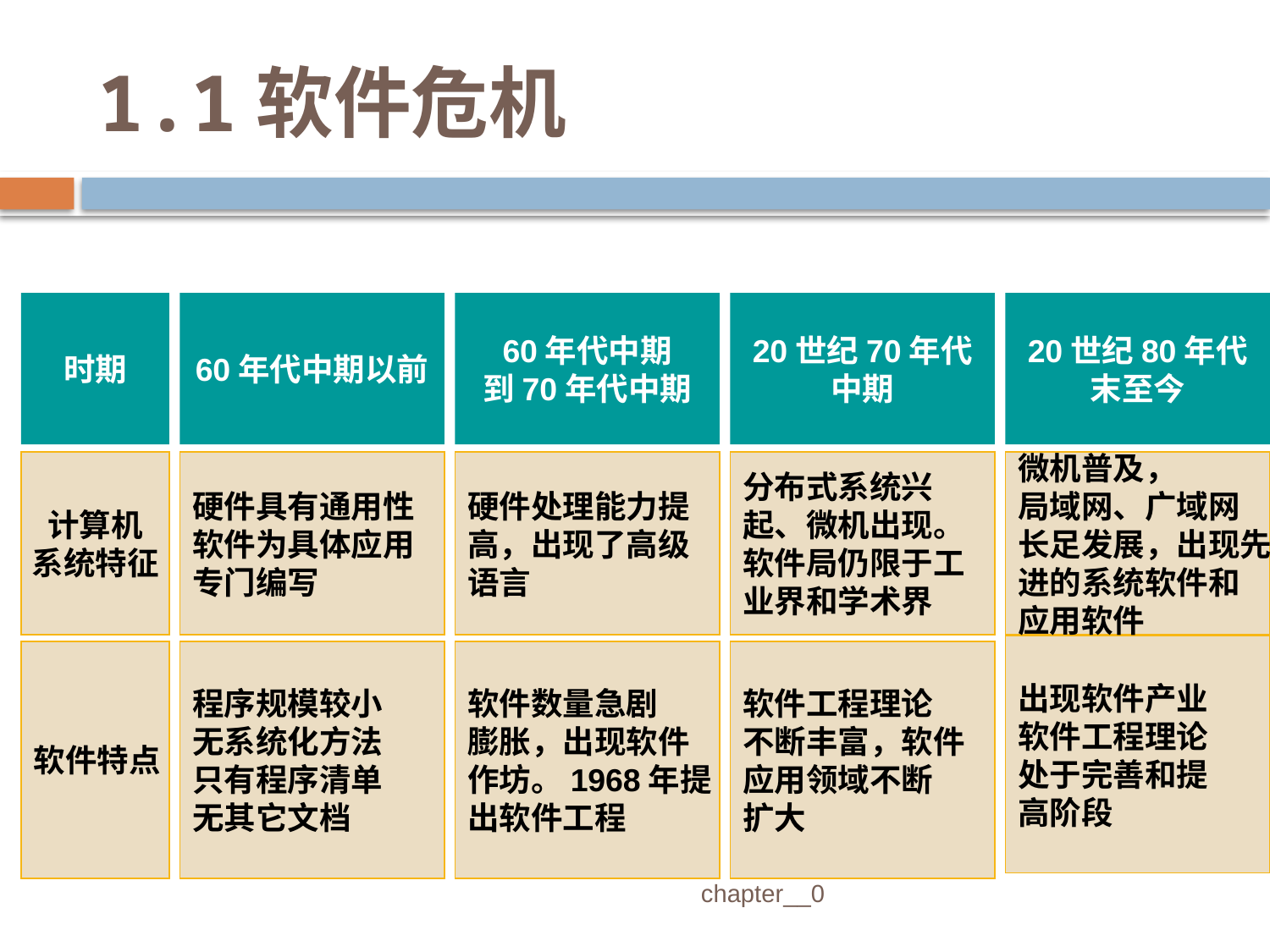

# 1.1软件危机
8

时期
60年代中期以前
60年代中期
到70年代中期
20世纪70年代
中期
20世纪80年代
末至今
计算机
系统特征

硬件具有通用性
软件为具体应用
专门编写

硬件处理能力提
高，出现了高级
语言
分布式系统兴
起、微机出现。
软件局仍限于工
业界和学术界
微机普及，
局域网、广域网
长足发展，出现先
进的系统软件和
应用软件
出现软件产业
软件工程理论
处于完善和提
高阶段
软件特点
程序规模较小
无系统化方法
只有程序清单
无其它文档
软件数量急剧
膨胀，出现软件
作坊。1968年提
出软件工程
软件工程理论
不断丰富，软件
应用领域不断
扩大
 chapter__0